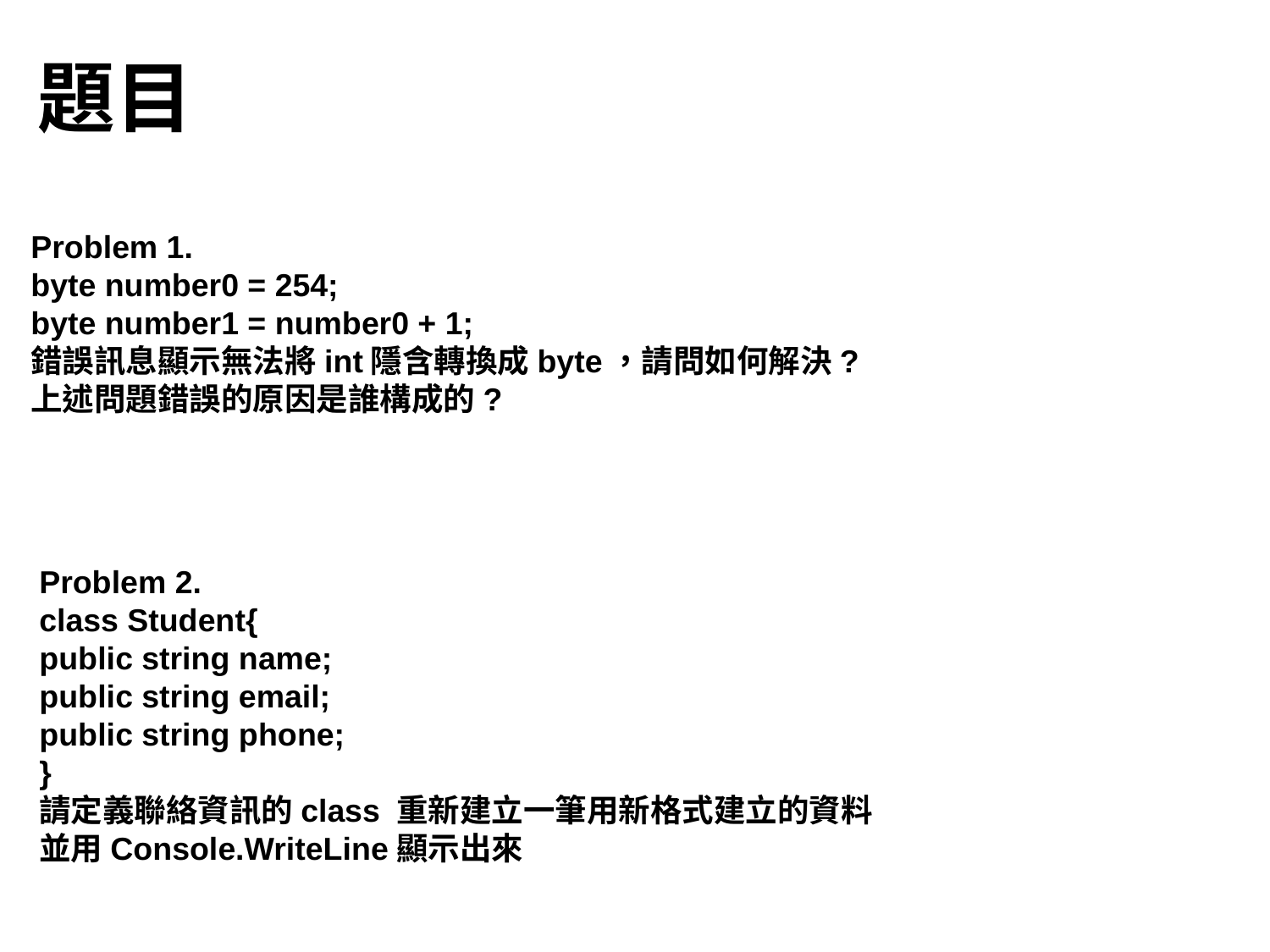

# 題目
Problem 1.
byte number0 = 254;
byte number1 = number0 + 1;
錯誤訊息顯示無法將int隱含轉換成byte，請問如何解決?
上述問題錯誤的原因是誰構成的?
Problem 2.
class Student{
public string name;
public string email;
public string phone;
}
請定義聯絡資訊的class 重新建立一筆用新格式建立的資料
並用Console.WriteLine顯示出來